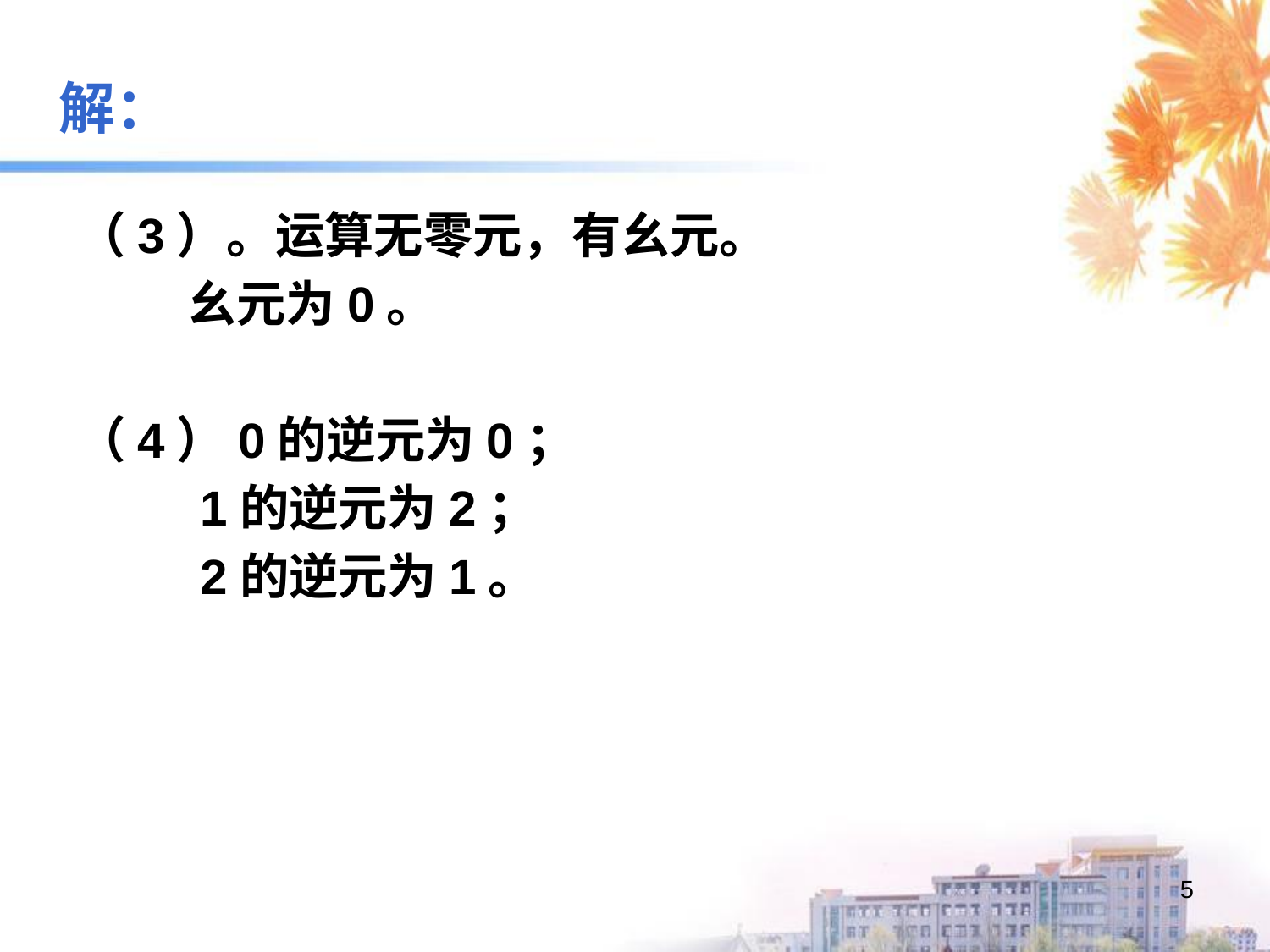

解：
（3）。运算无零元，有幺元。
         幺元为0。

（4）0的逆元为0；
         1的逆元为2；
         2的逆元为1。

5